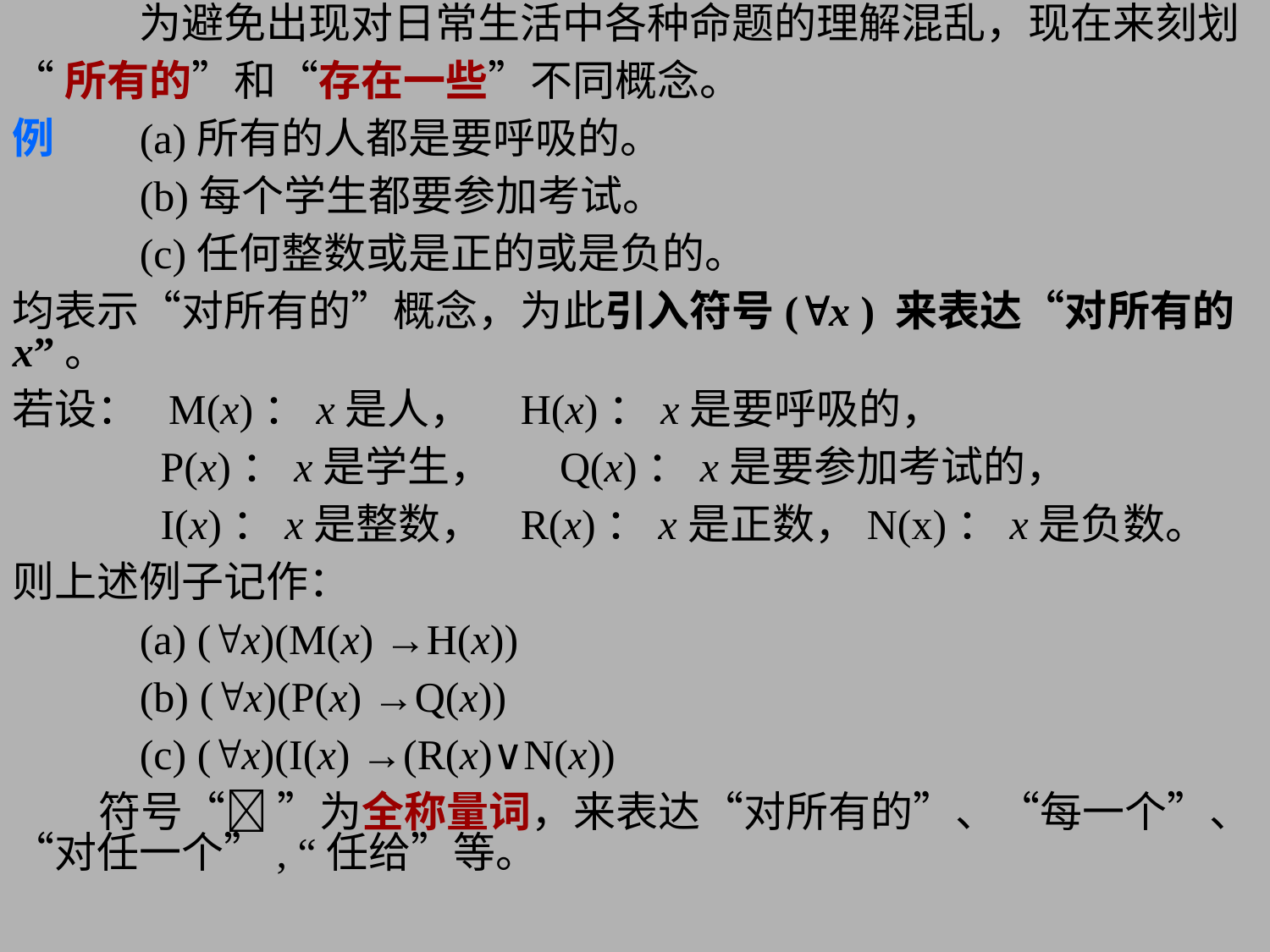

为避免出现对日常生活中各种命题的理解混乱，现在来刻划
“所有的”和“存在一些”不同概念。
例	(a)所有的人都是要呼吸的。
	(b)每个学生都要参加考试。
	(c)任何整数或是正的或是负的。
均表示“对所有的”概念，为此引入符号(∀x ) 来表达“对所有的x”。
若设：  M(x)：x是人，	H(x)：x是要呼吸的，
	  P(x)：x是学生，      Q(x)：x是要参加考试的，
	  I(x)：x是整数，	R(x)：x是正数，N(x)：x是负数。
则上述例子记作：
	(a) (∀x)(M(x) →H(x))
	(b) (∀x)(P(x) →Q(x))
	(c) (∀x)(I(x) →(R(x)∨N(x))
        符号“∀ ”为全称量词，来表达“对所有的”、“每一个”、“对任一个”, “任给”等。